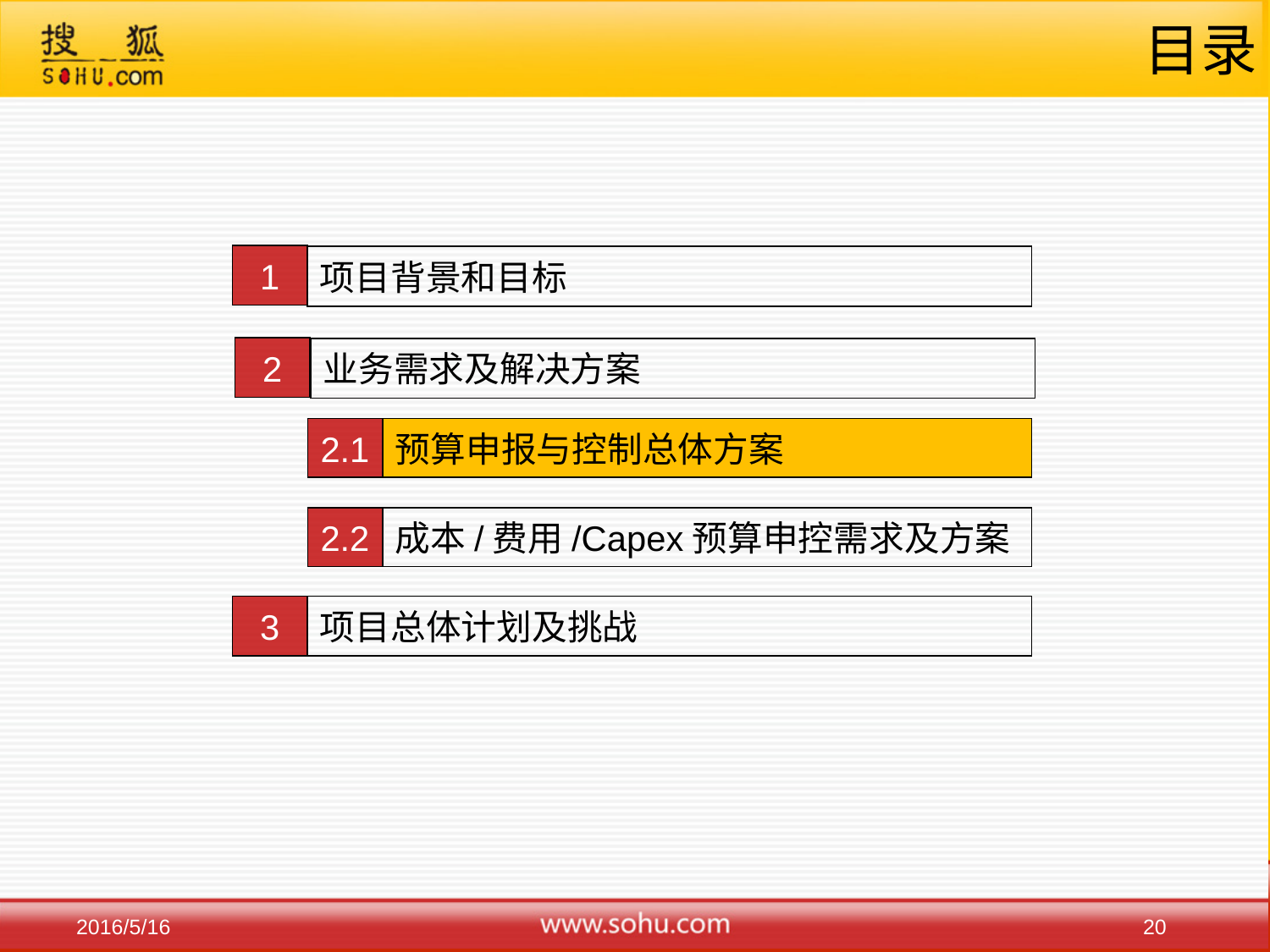

# 目录
1
项目背景和目标
2
业务需求及解决方案
2.1
预算申报与控制总体方案
2.2
成本/费用/Capex预算申控需求及方案
3
项目总体计划及挑战
20